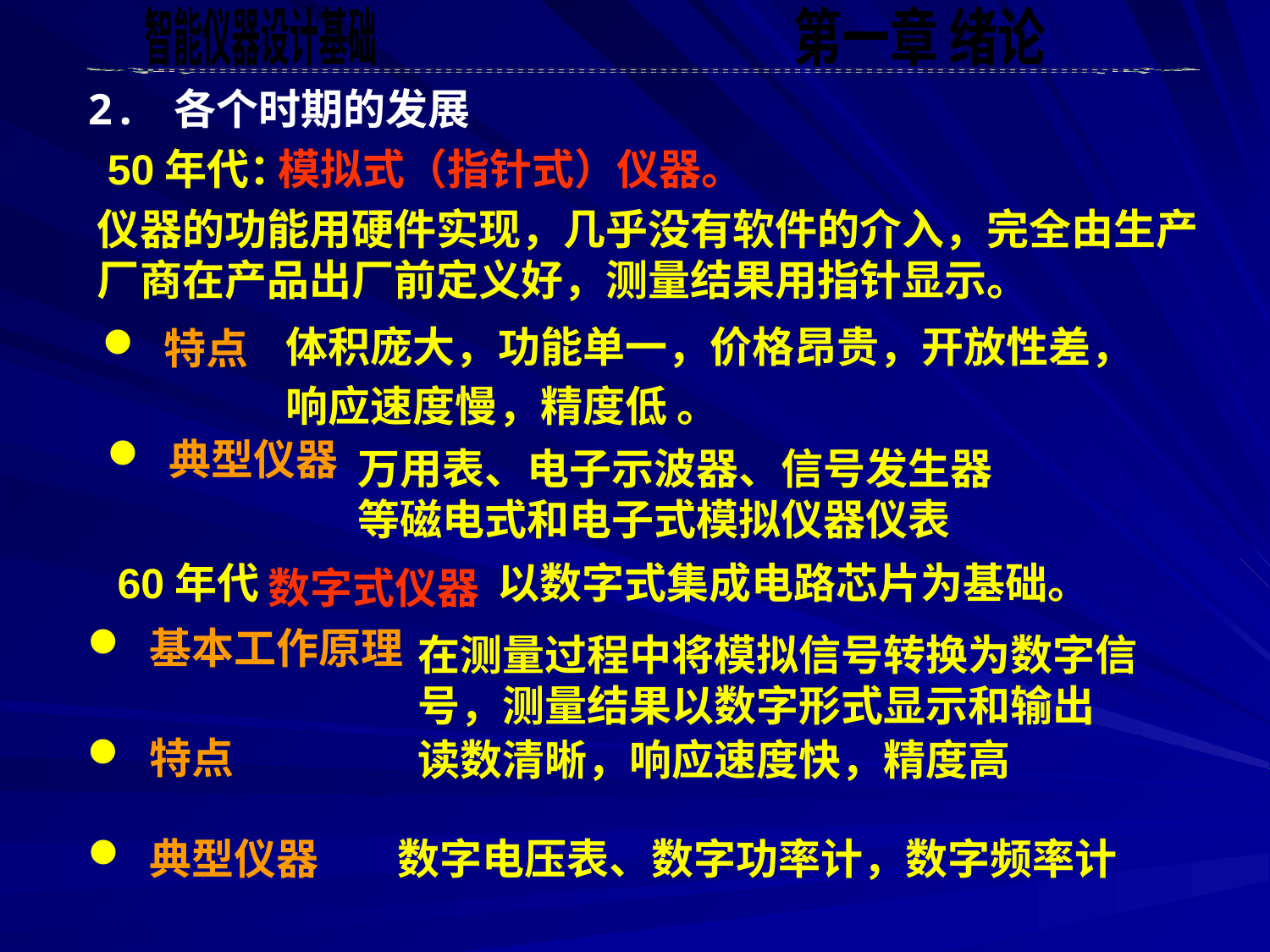

2. 各个时期的发展
50年代：
模拟式（指针式）仪器。
仪器的功能用硬件实现，几乎没有软件的介入，完全由生产厂商在产品出厂前定义好，测量结果用指针显示。
 体积庞大，功能单一，价格昂贵，开放性差，
 响应速度慢，精度低 。
 特点
 典型仪器
万用表、电子示波器、信号发生器等磁电式和电子式模拟仪器仪表
60年代
以数字式集成电路芯片为基础。
数字式仪器
 基本工作原理
在测量过程中将模拟信号转换为数字信号，测量结果以数字形式显示和输出
 特点
读数清晰，响应速度快，精度高

数字电压表、数字功率计，数字频率计
 典型仪器